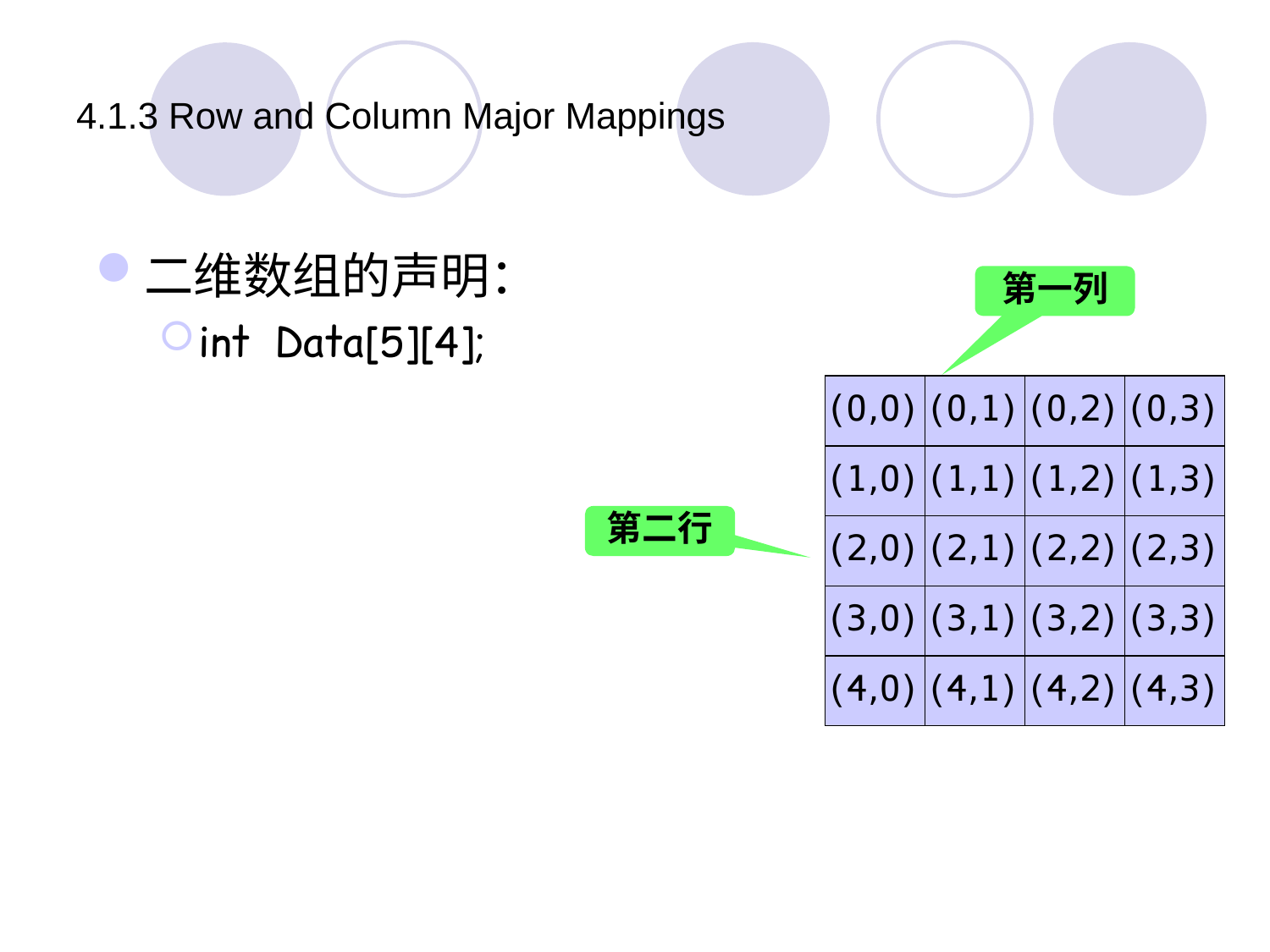

# 4.1.3 Row and Column Major Mappings
二维数组的声明：
int  Data[5][4];
第一列
(0,0)
(0,1)
(0,2)
(0,3)
(1,0)
(1,1)
(1,2)
(1,3)
第二行
(2,0)
(2,1)
(2,2)
(2,3)
(3,0)
(3,1)
(3,2)
(3,3)
(4,0)
(4,1)
(4,2)
(4,3)

6